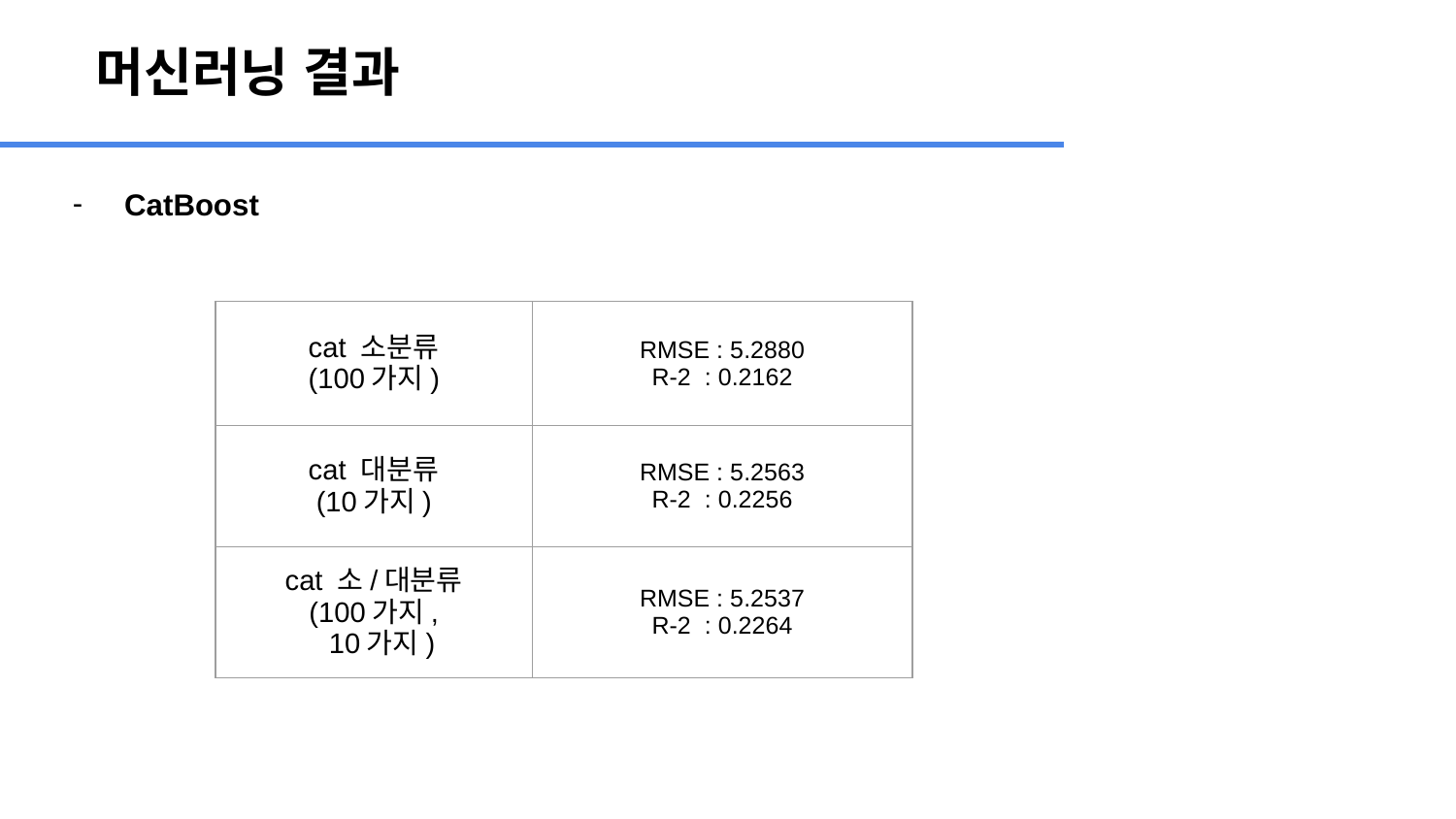

머신러닝 결과
CatBoost
| cat 소분류 (100가지) | RMSE : 5.2880 R-2 : 0.2162 |
| --- | --- |
| cat 대분류 (10가지) | RMSE : 5.2563 R-2 : 0.2256 |
| cat 소/대분류 (100가지, 10가지) | RMSE : 5.2537 R-2 : 0.2264 |